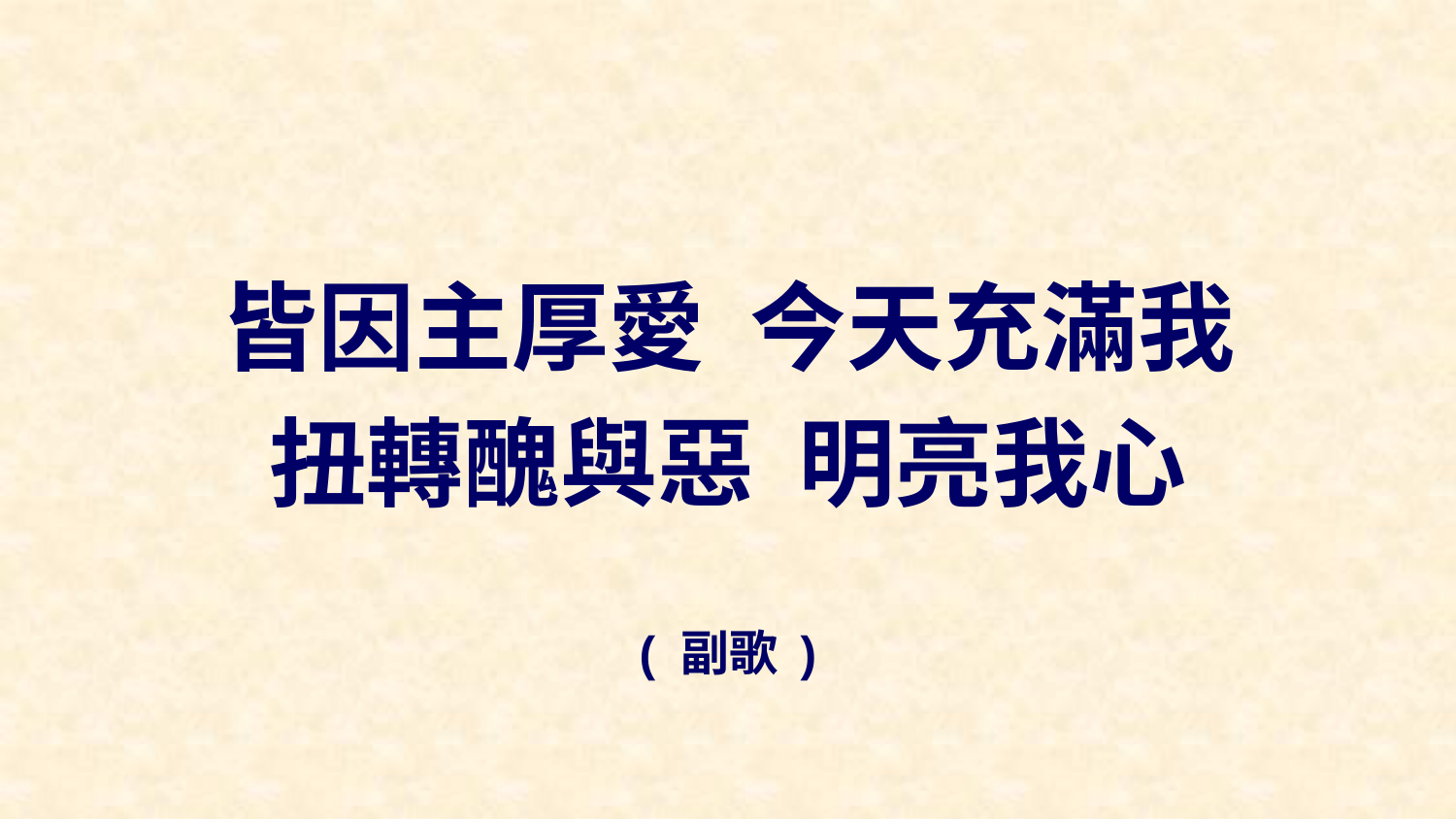

皆因主厚愛  今天充滿我
扭轉醜與惡  明亮我心
( 副歌 )